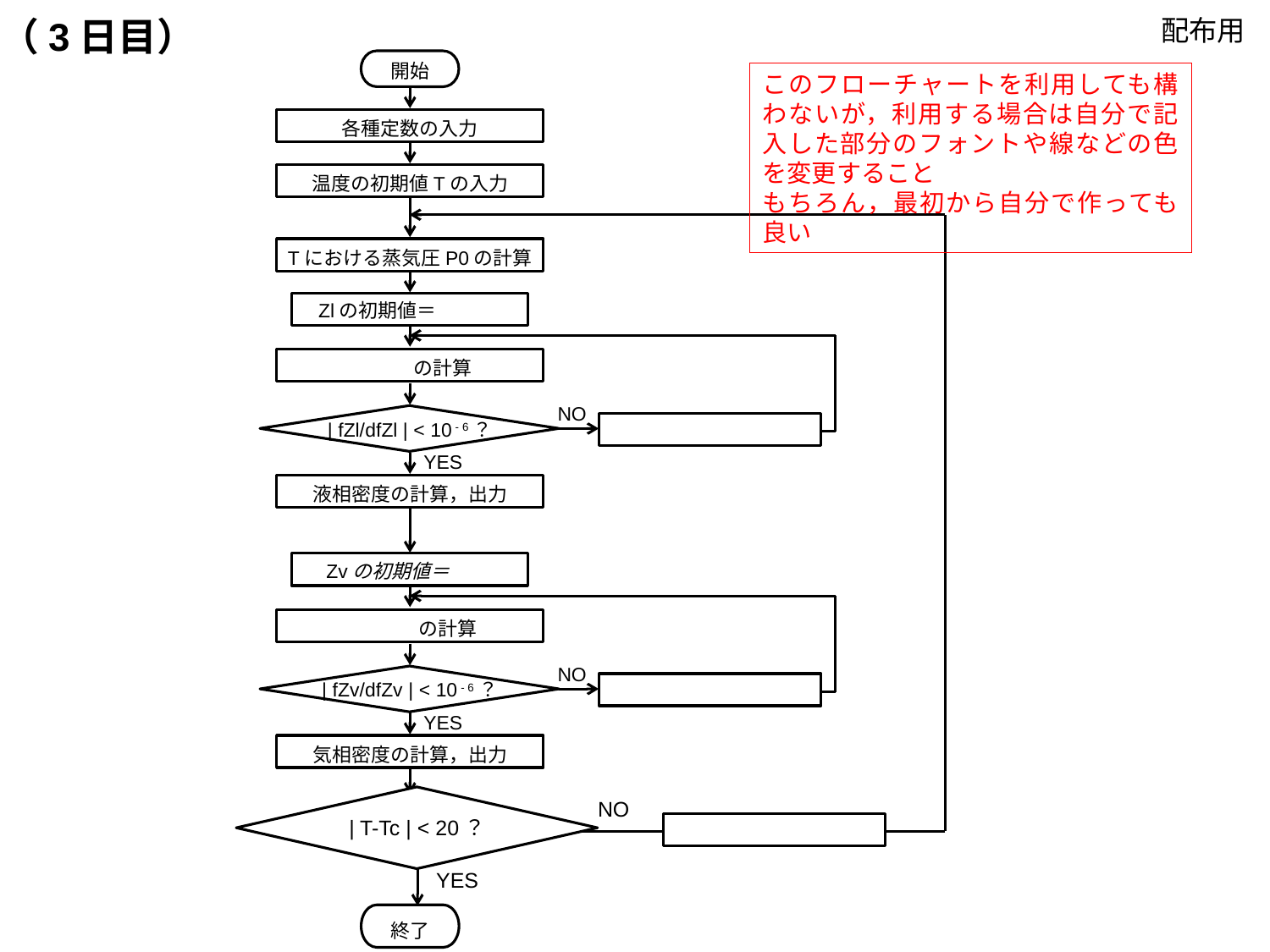

（3日目）
配布用

開始

各種定数の入力

温度の初期値Tの入力

Tにおける蒸気圧P0の計算
Zlの初期値＝

の計算
NO

| fZl/dfZl | < 10 - 6？

YES

液相密度の計算，出力
Zvの初期値＝

の計算
NO

| fZv/dfZv | < 10 - 6？

YES

気相密度の計算，出力

NO
| T-Tc | < 20？
YES

終了
このフローチャートを利用しても構わないが，利用する場合は自分で記入した部分のフォントや線などの色を変更すること
もちろん，最初から自分で作っても良い